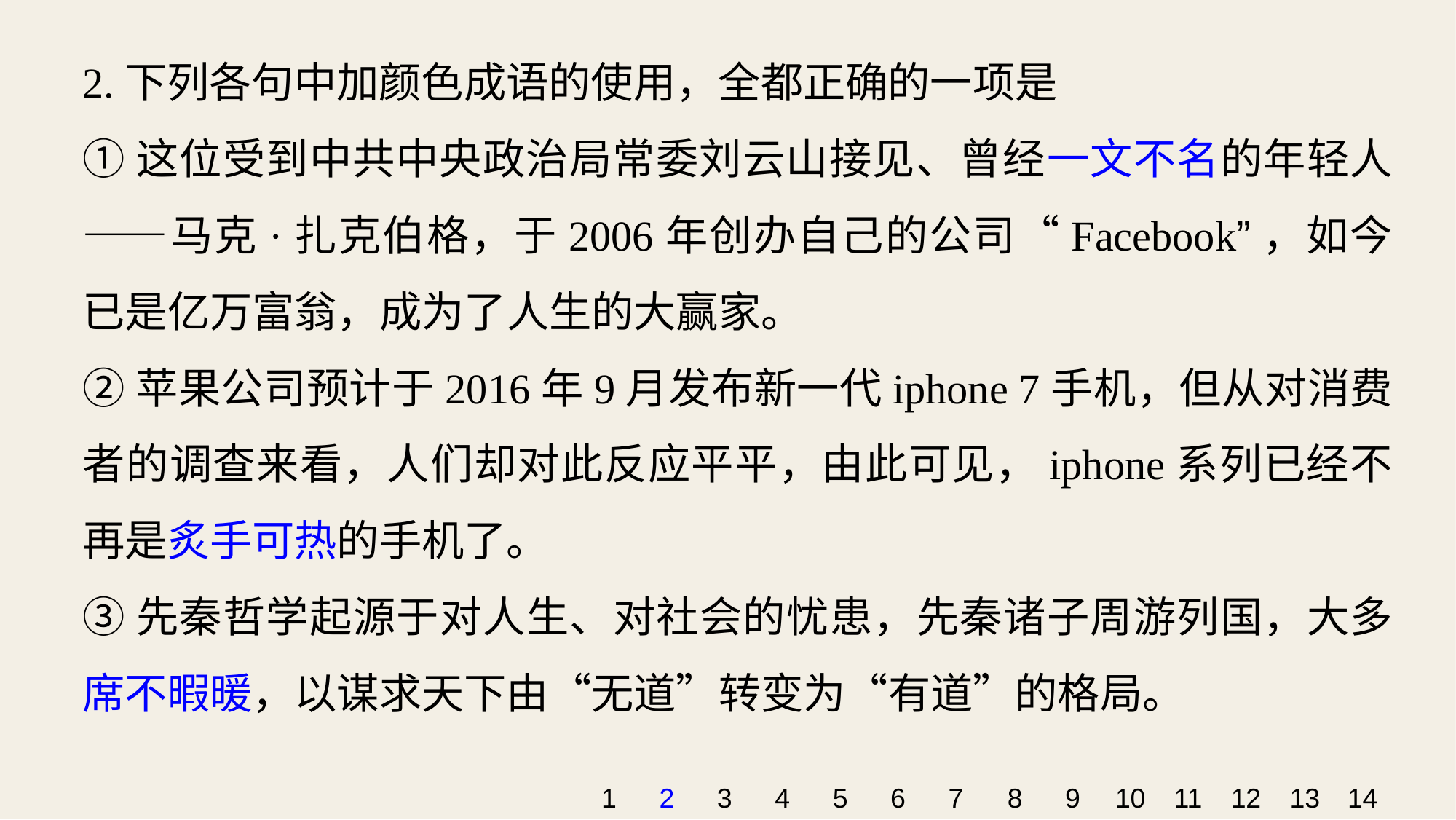

2.下列各句中加颜色成语的使用，全都正确的一项是
①这位受到中共中央政治局常委刘云山接见、曾经一文不名的年轻人——马克·扎克伯格，于2006年创办自己的公司“Facebook”，如今已是亿万富翁，成为了人生的大赢家。
②苹果公司预计于2016年9月发布新一代iphone 7手机，但从对消费者的调查来看，人们却对此反应平平，由此可见，iphone系列已经不再是炙手可热的手机了。
③先秦哲学起源于对人生、对社会的忧患，先秦诸子周游列国，大多席不暇暖，以谋求天下由“无道”转变为“有道”的格局。
1
2
3
4
5
6
7
8
9
10
11
12
13
14